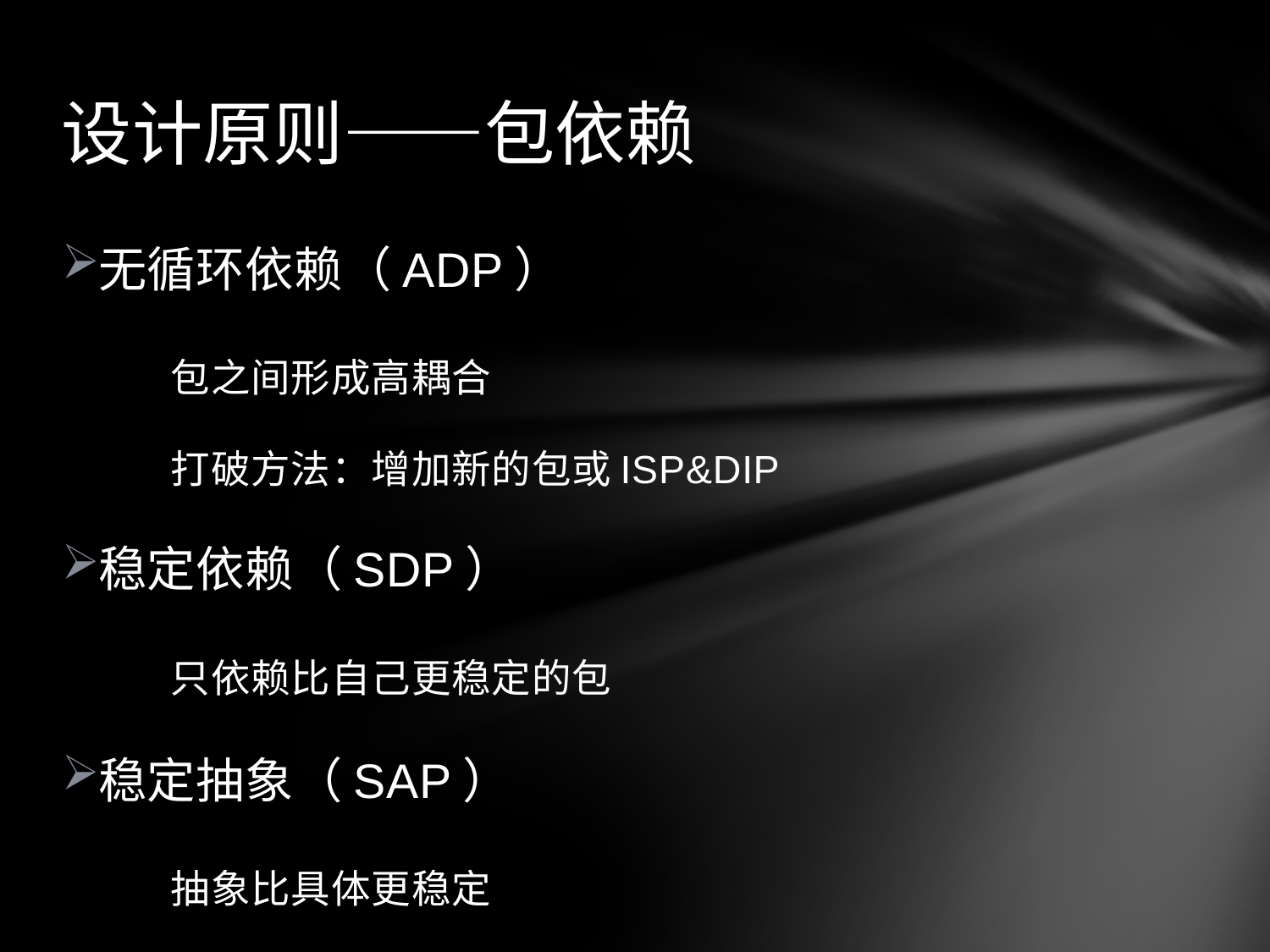

# 设计原则——包依赖
无循环依赖（ADP）
	包之间形成高耦合
	打破方法：增加新的包或ISP&DIP
稳定依赖（SDP）
	只依赖比自己更稳定的包
稳定抽象（SAP）
	抽象比具体更稳定